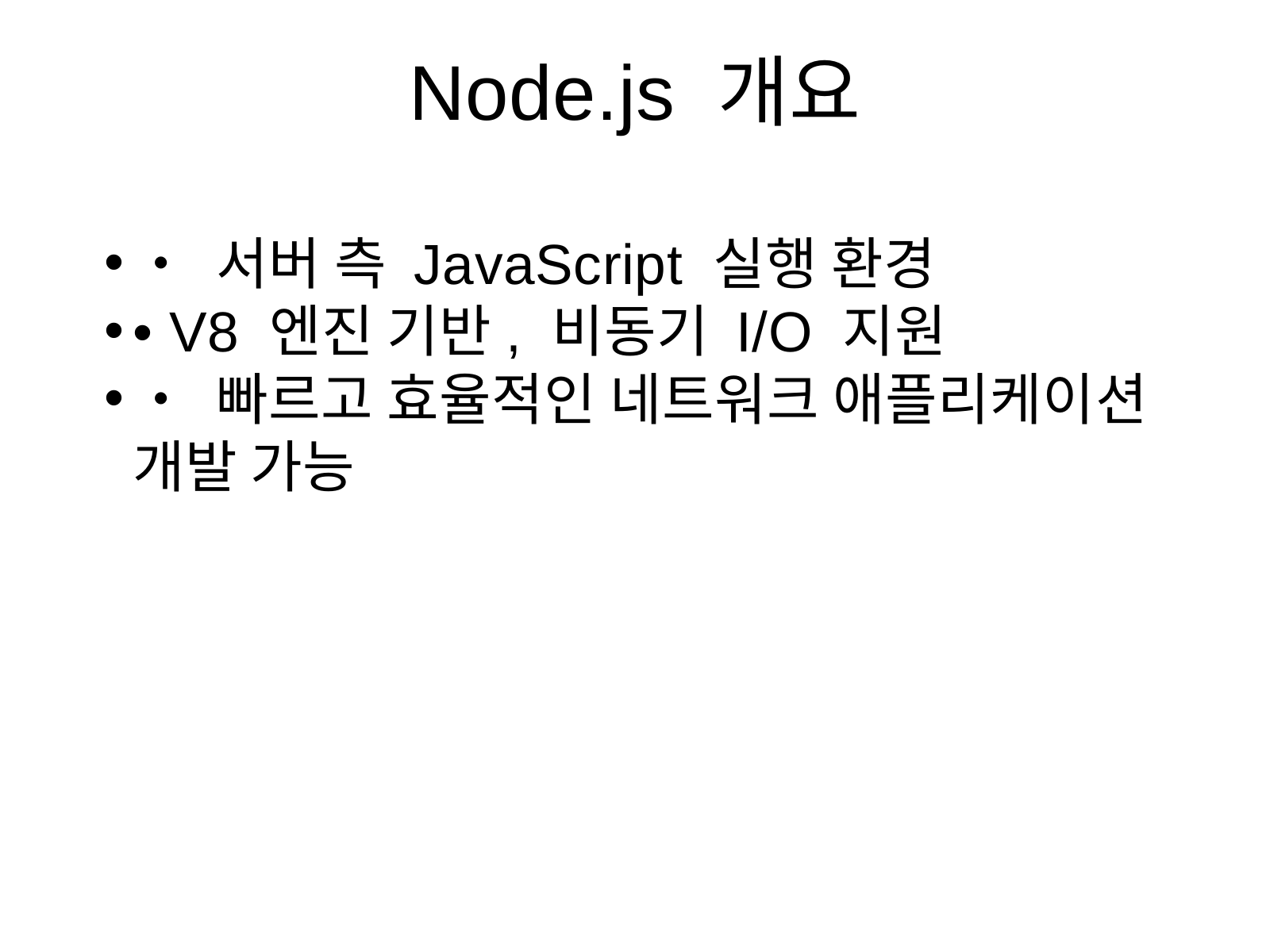

Node.js 개요
• 서버 측 JavaScript 실행 환경
• V8 엔진 기반, 비동기 I/O 지원
• 빠르고 효율적인 네트워크 애플리케이션 개발 가능